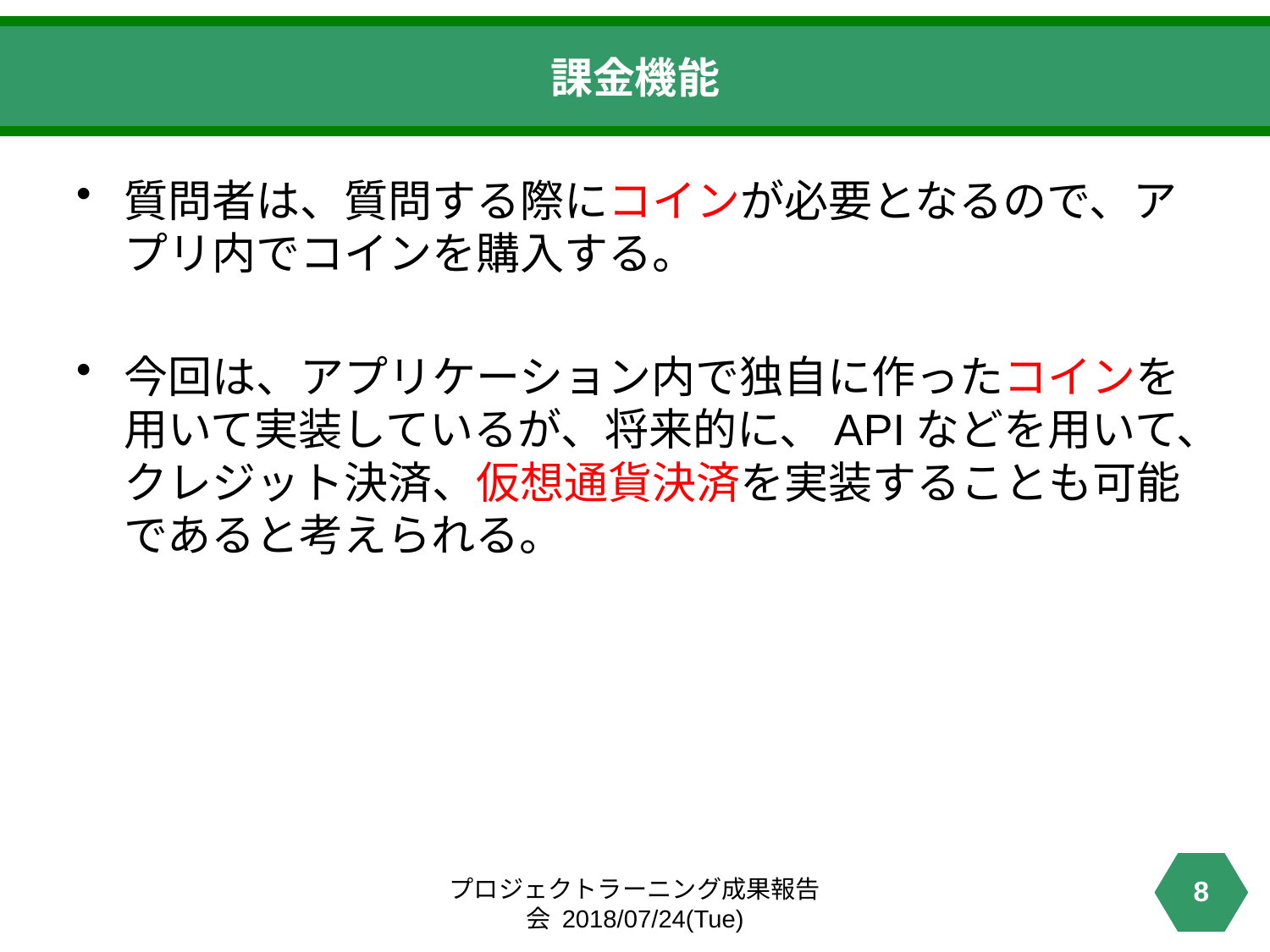

# 課金機能
質問者は、質問する際にコインが必要となるので、アプリ内でコインを購入する。

今回は、アプリケーション内で独自に作ったコインを用いて実装しているが、将来的に、APIなどを用いて、クレジット決済、仮想通貨決済を実装することも可能であると考えられる。

プロジェクトラーニング成果報告会 2018/07/24(Tue)
8